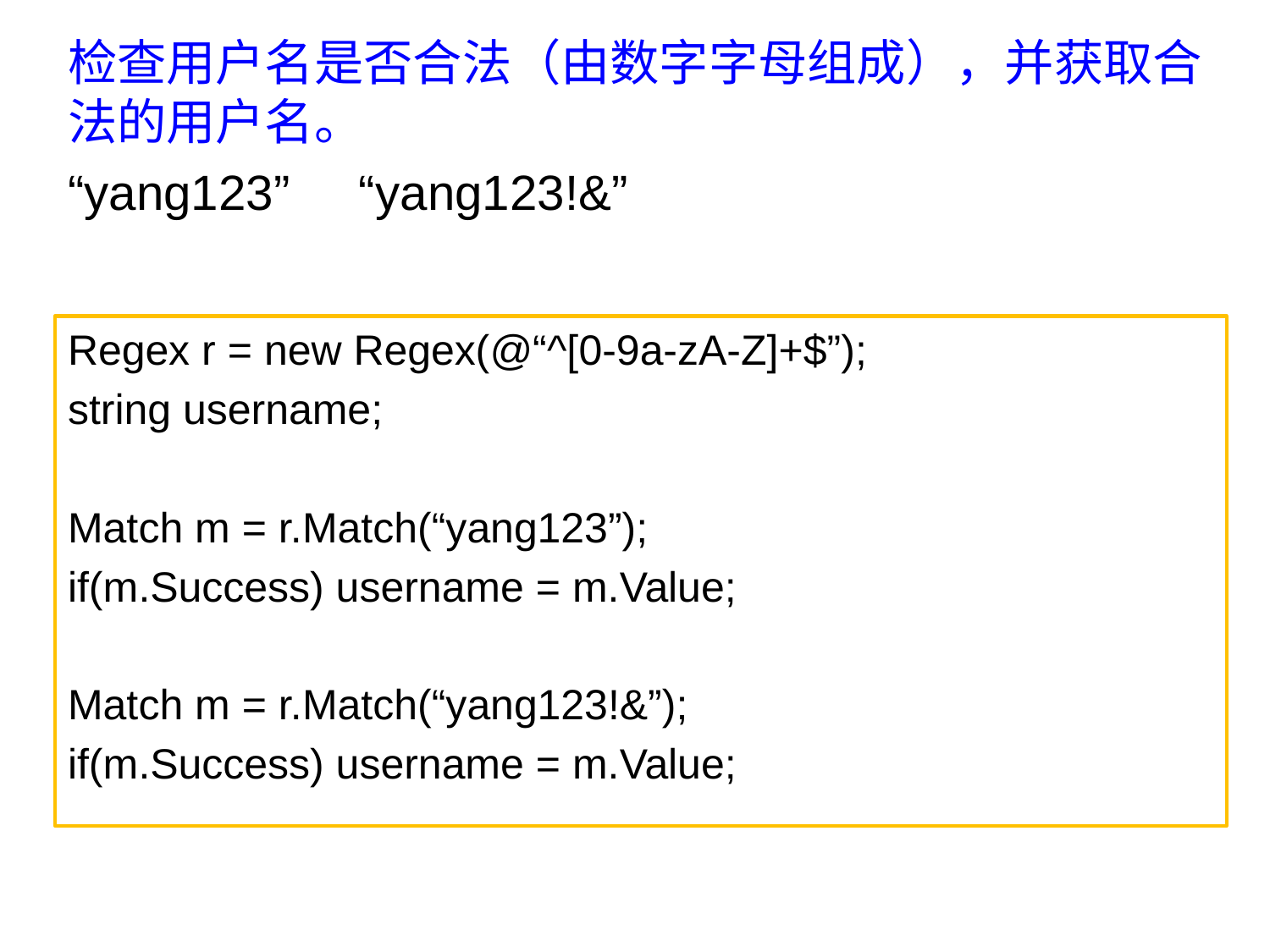

检查用户名是否合法（由数字字母组成），并获取合法的用户名。
“yang123”     “yang123!&”

Regex r = new Regex(@“^[0-9a-zA-Z]+$”);
string username;

Match m = r.Match(“yang123”);
if(m.Success) username = m.Value;

Match m = r.Match(“yang123!&”);
if(m.Success) username = m.Value;